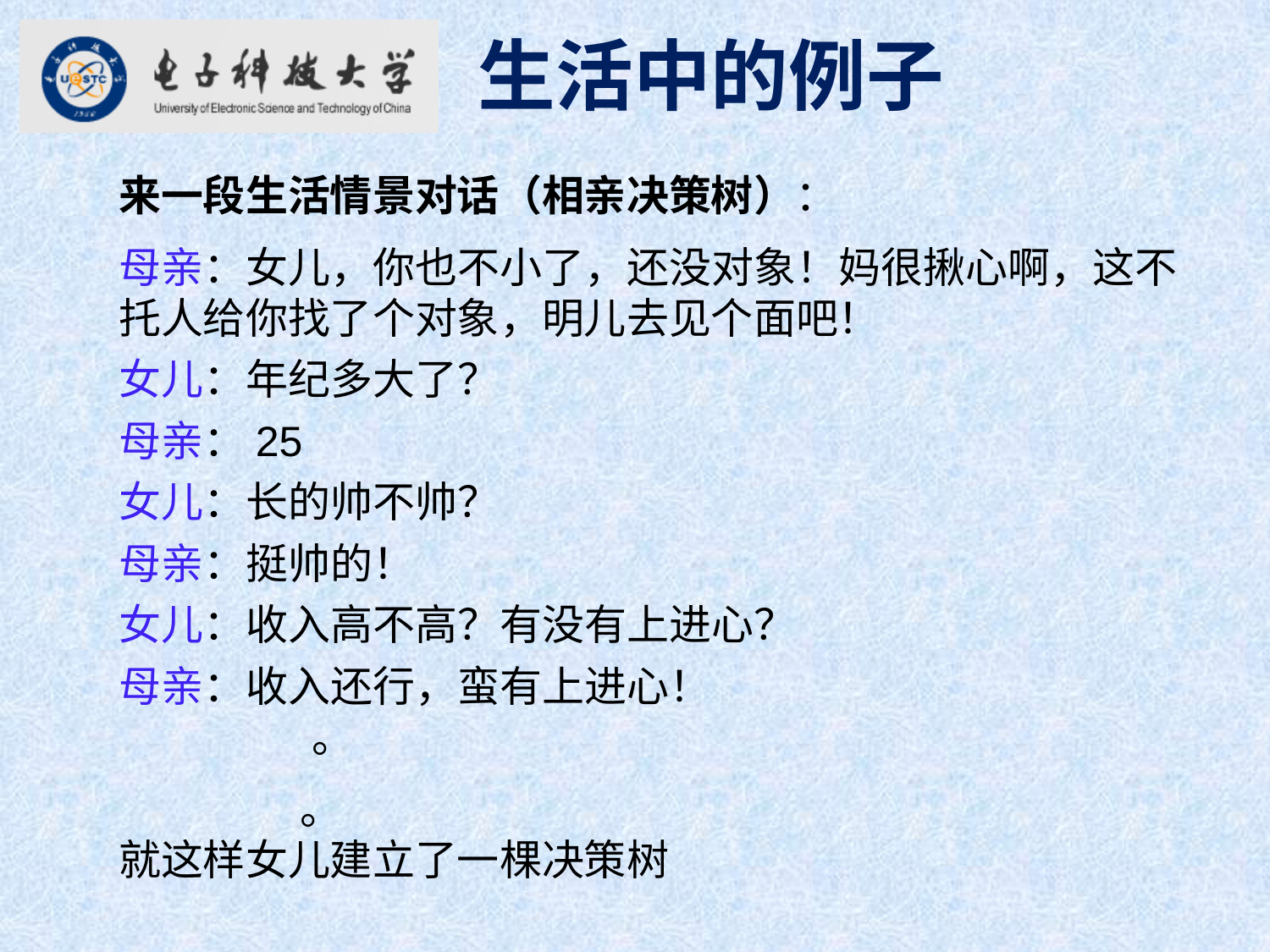

生活中的例子
来一段生活情景对话（相亲决策树）：
母亲：女儿，你也不小了，还没对象！妈很揪心啊，这不托人给你找了个对象，明儿去见个面吧！
女儿：年纪多大了？
母亲：25
女儿：长的帅不帅？
母亲：挺帅的！
女儿：收入高不高？有没有上进心？
母亲：收入还行，蛮有上进心！
          。
                  。
就这样女儿建立了一棵决策树